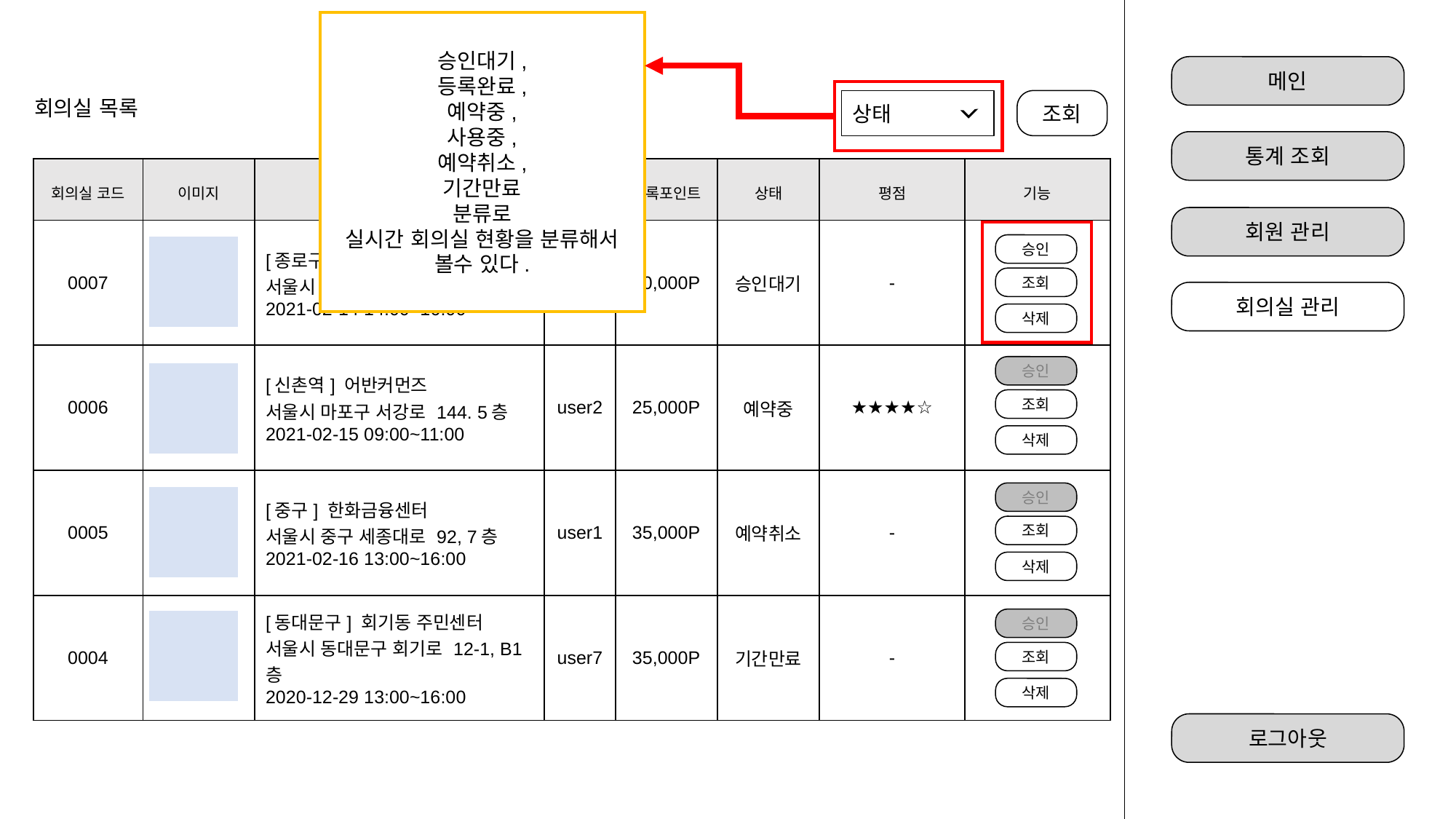

관리자 회의실 관리 – 상태 조회
승인대기,
등록완료,
예약중,
사용중,
예약취소,
기간만료
분류로
실시간 회의실 현황을 분류해서 볼수 있다.
메인

회의실 목록
조회
상태

통계 조회
| 회의실 코드 | 이미지 | 상세 | 등록자 아이디 | 등록포인트 | 상태 | 평점 | 기능 |
| --- | --- | --- | --- | --- | --- | --- | --- |
| 0007 |  | [종로구] 종로 몬스터 그룹 서울시 종로구 돈화문로 13, 2층 2021-02-14 14:00~16:00 | user5 | 20,000P | 승인대기 | - |  |
| 0006 |  | [신촌역] 어반커먼즈 서울시 마포구 서강로 144. 5층 2021-02-15 09:00~11:00 | user2 | 25,000P | 예약중 | ★★★★☆ |  |
| 0005 |  | [중구] 한화금융센터 서울시 중구 세종대로 92, 7층 2021-02-16 13:00~16:00 | user1 | 35,000P | 예약취소 | - |  |
| 0004 |  | [동대문구] 회기동 주민센터 서울시 동대문구 회기로 12-1, B1층 2020-12-29 13:00~16:00 | user7 | 35,000P | 기간만료 | - |  |
회원 관리

승인
조회
삭제
승인
조회
삭제
승인
조회
삭제
승인
조회
삭제

회의실 관리

로그아웃